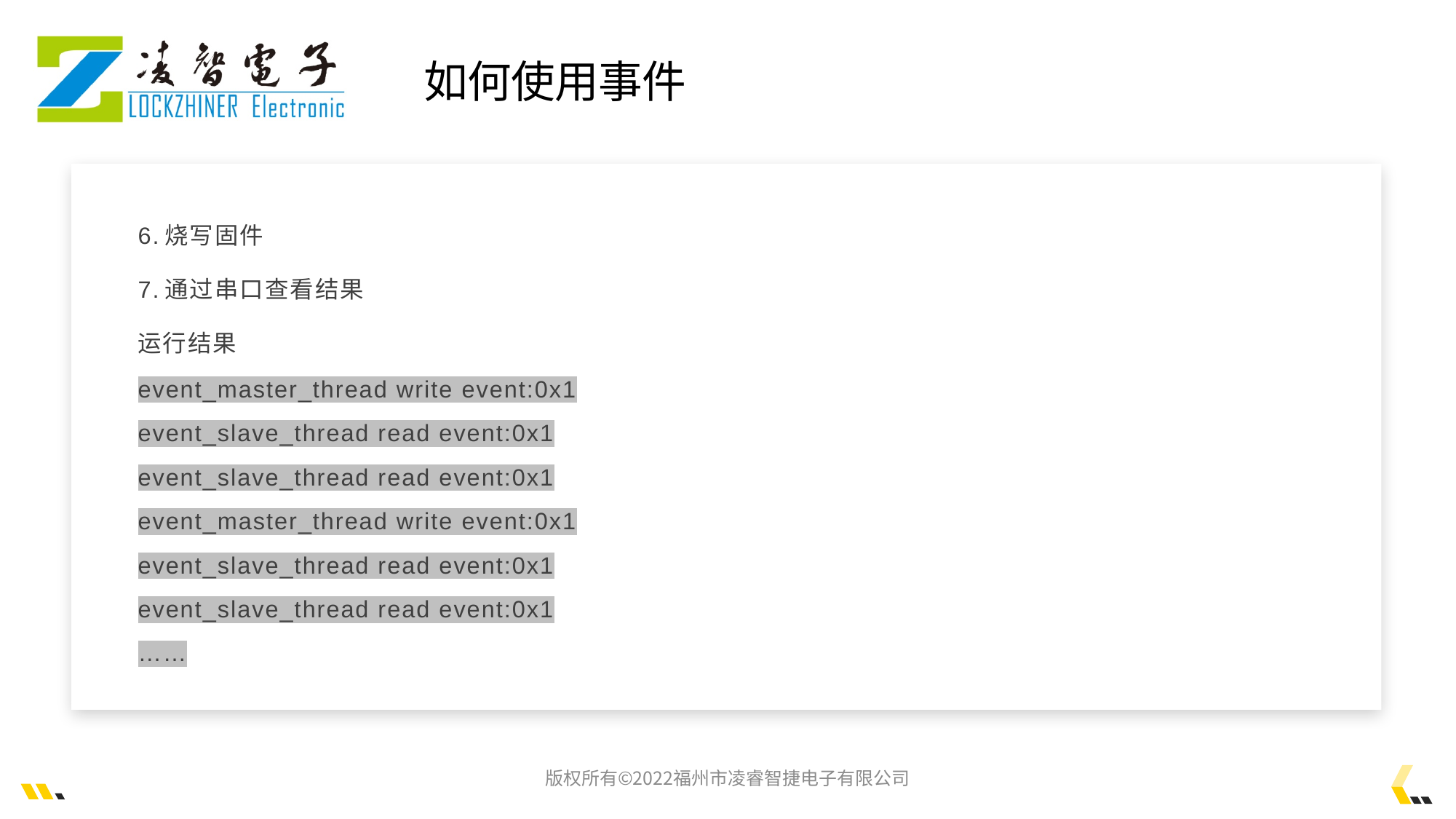

如何使用事件

6.烧写固件
7.通过串口查看结果
运行结果
event_master_thread write event:0x1
event_slave_thread read event:0x1
event_slave_thread read event:0x1
event_master_thread write event:0x1
event_slave_thread read event:0x1
event_slave_thread read event:0x1
……
版权所有©2022福州市凌睿智捷电子有限公司
17